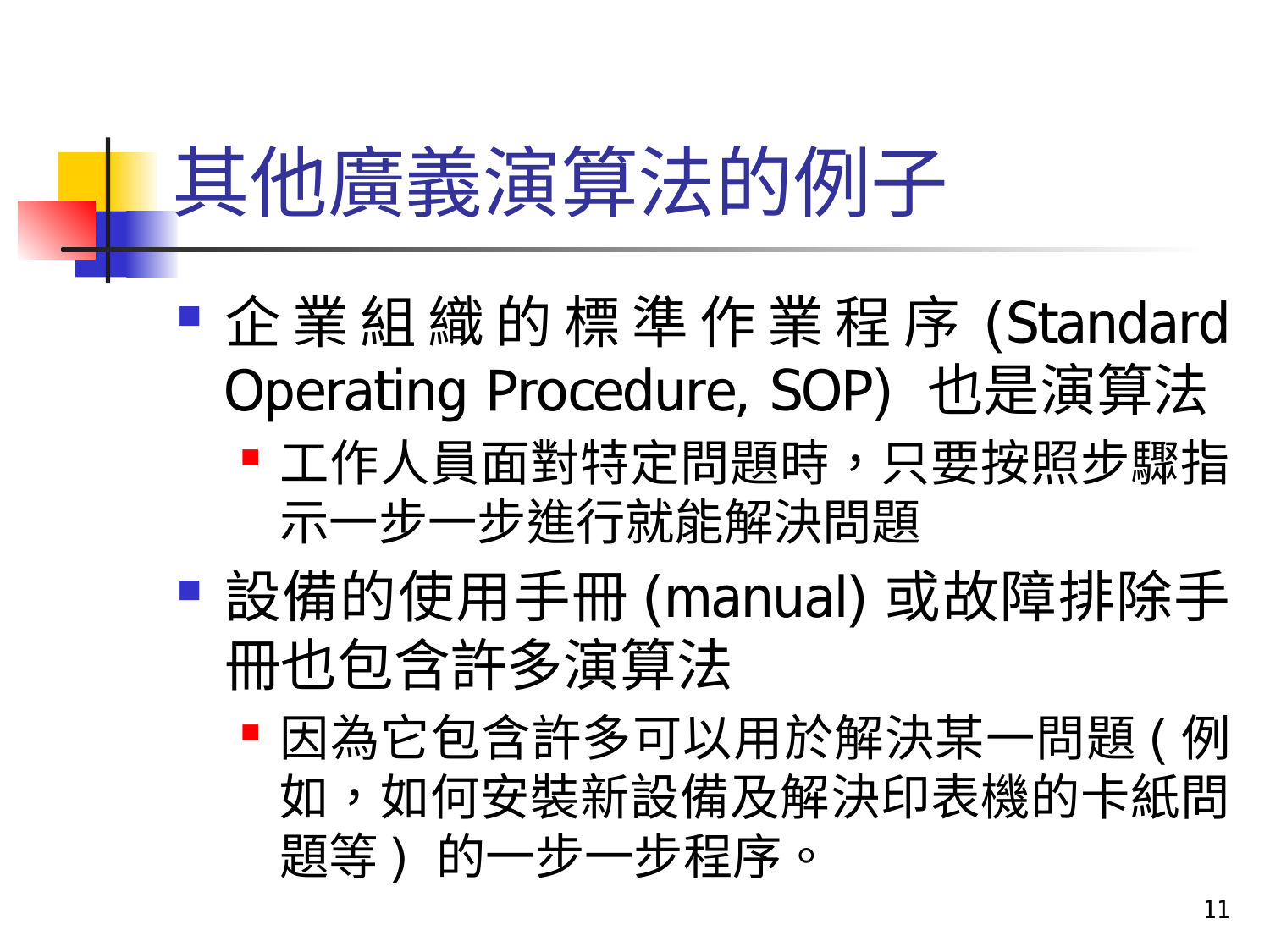

# 其他廣義演算法的例子
企業組織的標準作業程序(Standard Operating Procedure, SOP) 也是演算法
工作人員面對特定問題時，只要按照步驟指示一步一步進行就能解決問題
設備的使用手冊(manual)或故障排除手冊也包含許多演算法
因為它包含許多可以用於解決某一問題(例如，如何安裝新設備及解決印表機的卡紙問題等) 的一步一步程序。
11